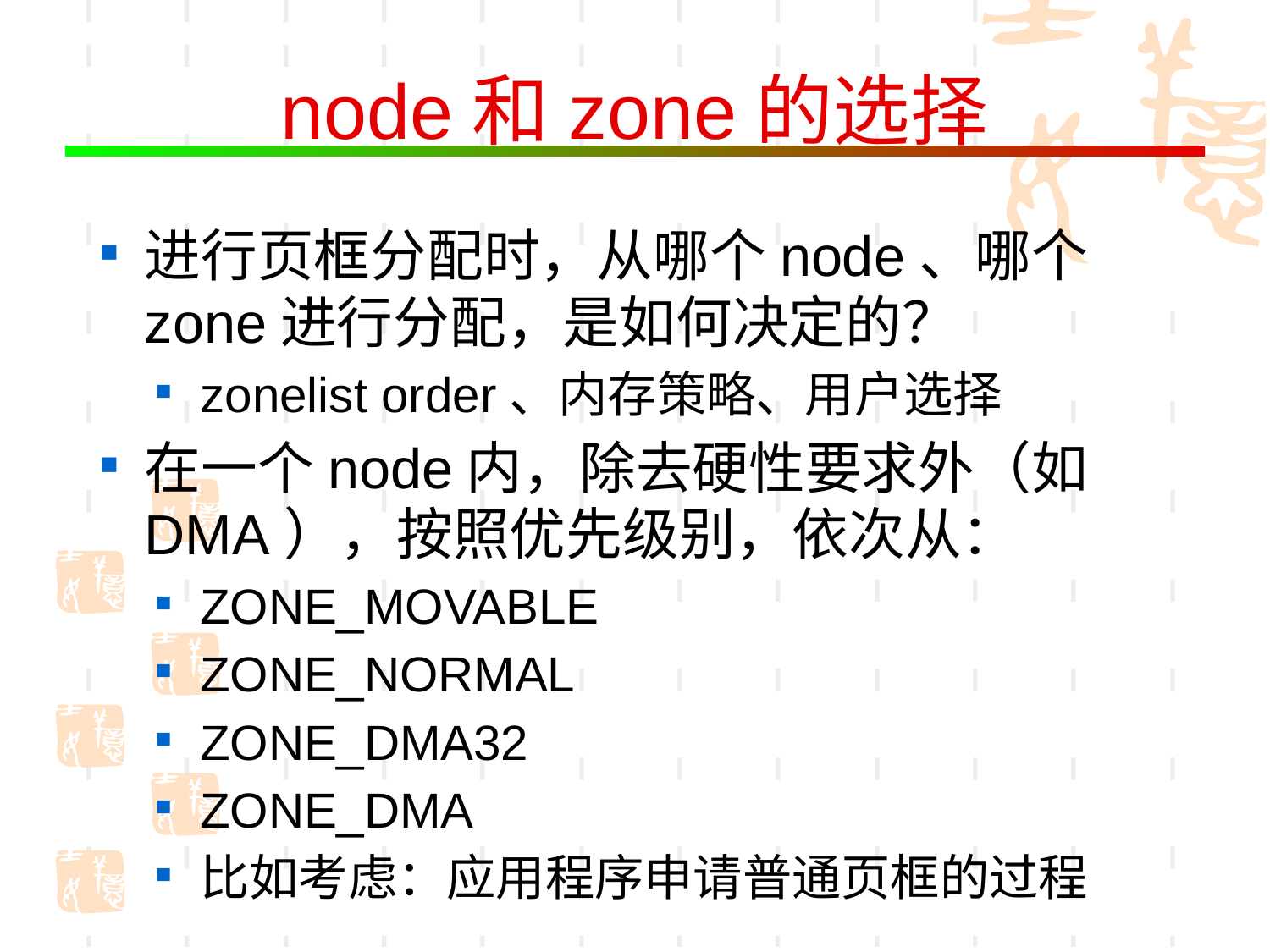

# node和zone的选择
进行页框分配时，从哪个node、哪个zone进行分配，是如何决定的？
zonelist order、内存策略、用户选择
在一个node内，除去硬性要求外（如DMA），按照优先级别，依次从：
ZONE_MOVABLE
ZONE_NORMAL
ZONE_DMA32
ZONE_DMA
比如考虑：应用程序申请普通页框的过程